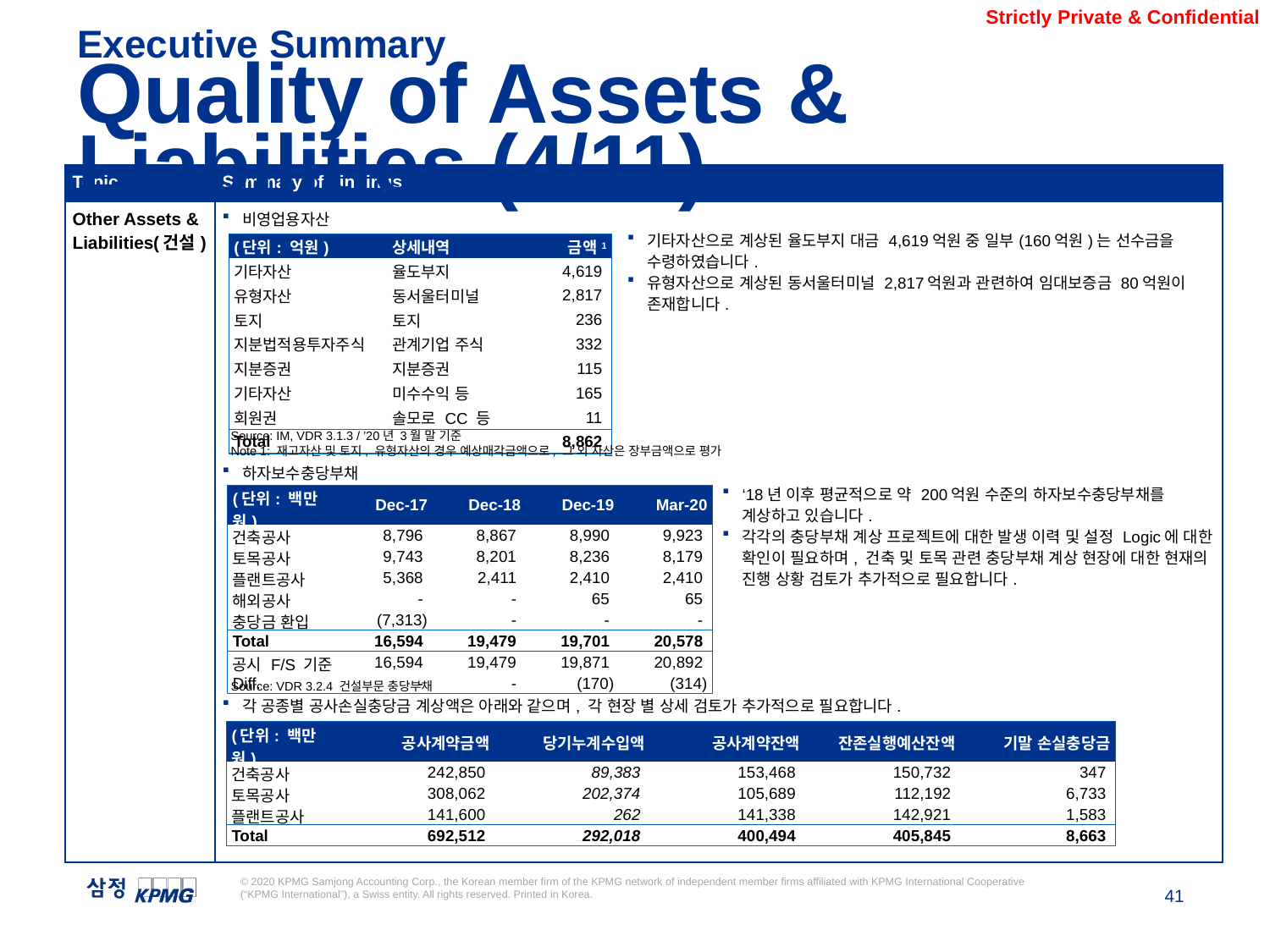

Executive Summary
Quality of Assets & Liabilities (4/11)
| Topic | Summary of Findings |
| --- | --- |
| Other Assets & Liabilities(건설) | 비영업용자산 기타자산으로 계상된 율도부지 대금 4,619억원 중 일부(160억원)는 선수금을 수령하였습니다. 유형자산으로 계상된 동서울터미널 2,817억원과 관련하여 임대보증금 80억원이 존재합니다. 하자보수충당부채 ‘18년 이후 평균적으로 약 200억원 수준의 하자보수충당부채를 계상하고 있습니다. 각각의 충당부채 계상 프로젝트에 대한 발생 이력 및 설정 Logic에 대한 확인이 필요하며, 건축 및 토목 관련 충당부채 계상 현장에 대한 현재의 진행 상황 검토가 추가적으로 필요합니다. 각 공종별 공사손실충당금 계상액은 아래와 같으며, 각 현장 별 상세 검토가 추가적으로 필요합니다. |
| (단위: 억원) | 상세내역 | 금액1 |
| --- | --- | --- |
| 기타자산 | 율도부지 | 4,619 |
| 유형자산 | 동서울터미널 | 2,817 |
| 토지 | 토지 | 236 |
| 지분법적용투자주식 | 관계기업 주식 | 332 |
| 지분증권 | 지분증권 | 115 |
| 기타자산 | 미수수익 등 | 165 |
| 회원권 | 솔모로 CC 등 | 11 |
| Total |  | 8,862 |
Source: IM, VDR 3.1.3 / ’20년 3월 말 기준
Note 1: 재고자산 및 토지, 유형자산의 경우 예상매각금액으로, 그 외 자산은 장부금액으로 평가
| (단위: 백만원) | Dec-17 | Dec-18 | Dec-19 | Mar-20 |
| --- | --- | --- | --- | --- |
| 건축공사 | 8,796 | 8,867 | 8,990 | 9,923 |
| 토목공사 | 9,743 | 8,201 | 8,236 | 8,179 |
| 플랜트공사 | 5,368 | 2,411 | 2,410 | 2,410 |
| 해외공사 | - | - | 65 | 65 |
| 충당금 환입 | (7,313) | - | - | - |
| Total | 16,594 | 19,479 | 19,701 | 20,578 |
| 공시 F/S 기준 | 16,594 | 19,479 | 19,871 | 20,892 |
| Diff. | - | - | (170) | (314) |
Source: VDR 3.2.4 건설부문 충당부채
| (단위: 백만원) | 공사계약금액 | 당기누계수입액 | 공사계약잔액 | 잔존실행예산잔액 | 기말 손실충당금 |
| --- | --- | --- | --- | --- | --- |
| 건축공사 | 242,850 | 89,383 | 153,468 | 150,732 | 347 |
| 토목공사 | 308,062 | 202,374 | 105,689 | 112,192 | 6,733 |
| 플랜트공사 | 141,600 | 262 | 141,338 | 142,921 | 1,583 |
| Total | 692,512 | 292,018 | 400,494 | 405,845 | 8,663 |
Source: VDR 7.1.2.1